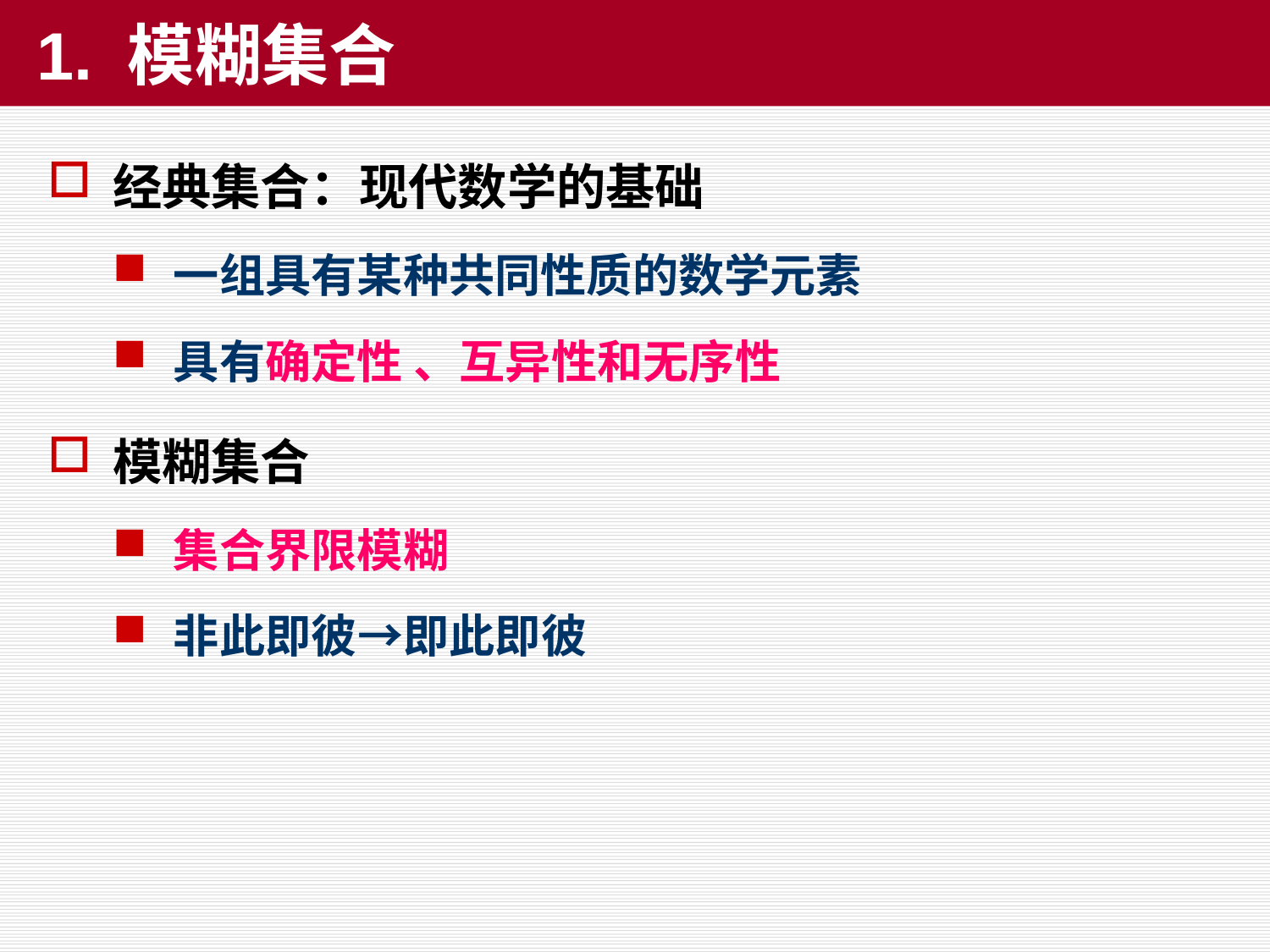

# 1. 模糊集合
经典集合：现代数学的基础
一组具有某种共同性质的数学元素
具有确定性 、互异性和无序性
模糊集合
集合界限模糊
非此即彼→即此即彼